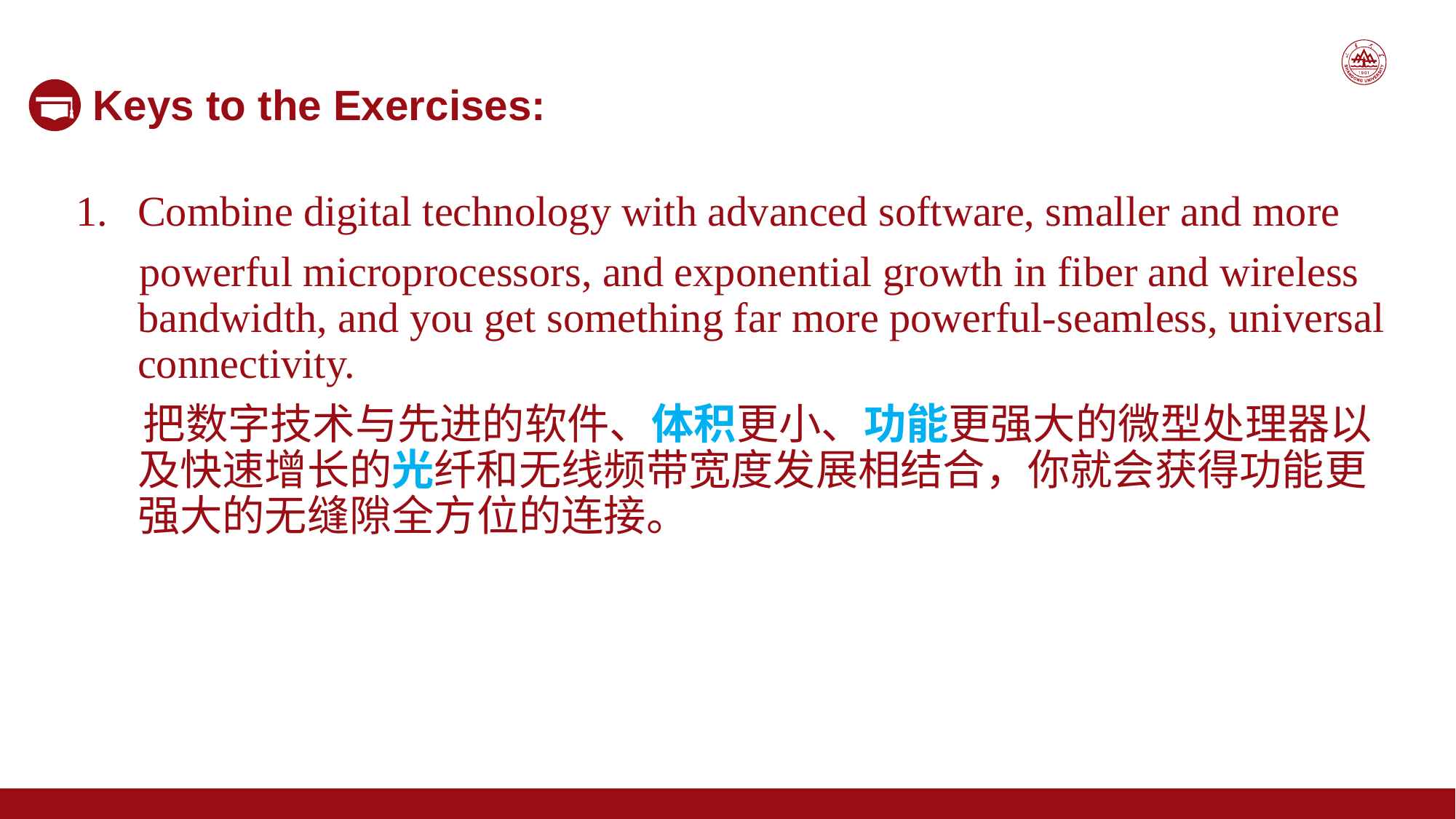

Keys to the Exercises:
Combine digital technology with advanced software, smaller and more
      powerful microprocessors, and exponential growth in fiber and wireless bandwidth, and you get something far more powerful-seamless, universal connectivity.
      把数字技术与先进的软件、体积更小、功能更强大的微型处理器以及快速增长的光纤和无线频带宽度发展相结合，你就会获得功能更强大的无缝隙全方位的连接。